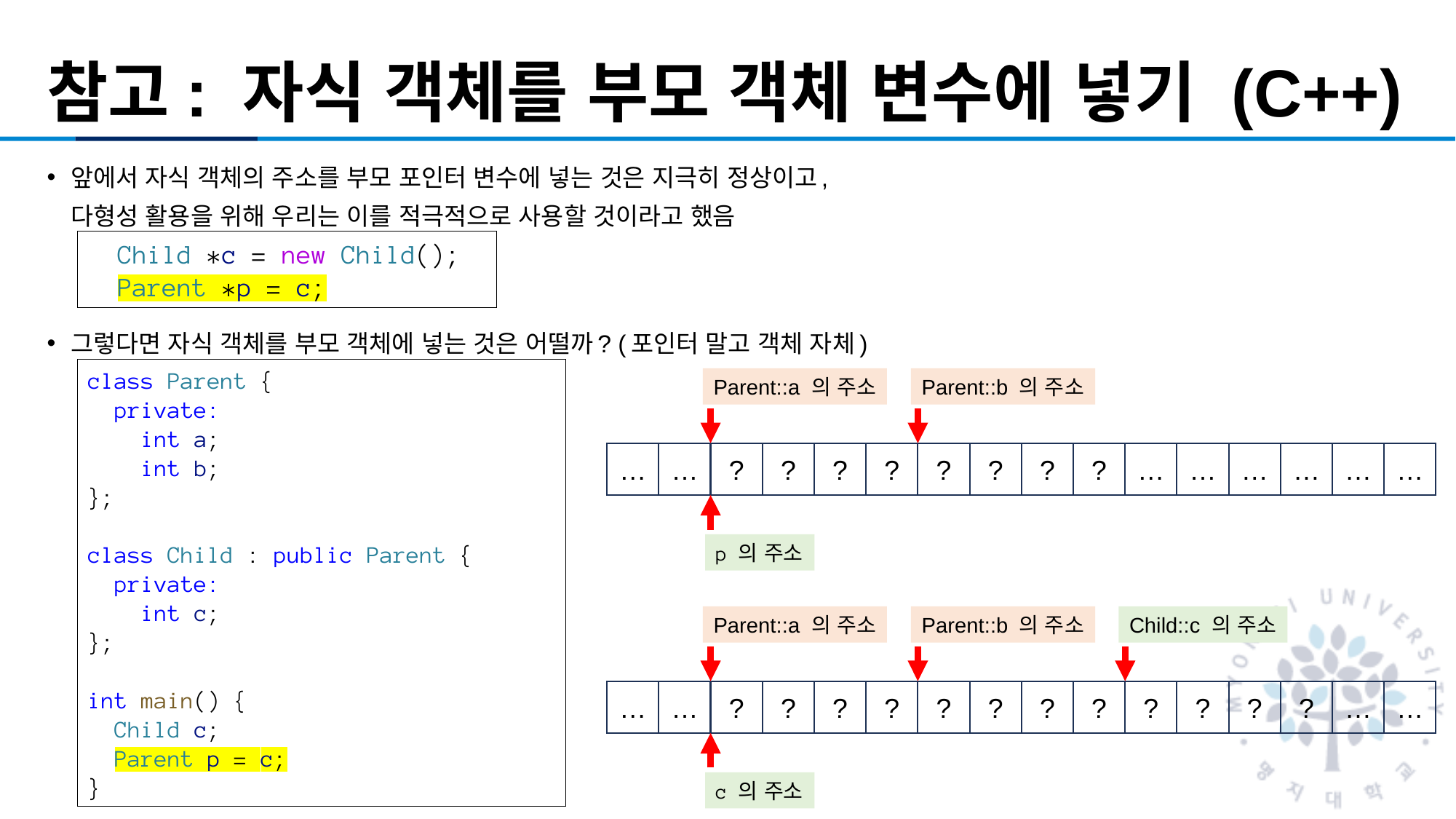

# 참고: 자식 객체를 부모 객체 변수에 넣기 (C++)
앞에서 자식 객체의 주소를 부모 포인터 변수에 넣는 것은 지극히 정상이고,
다형성 활용을 위해 우리는 이를 적극적으로 사용할 것이라고 했음

그렇다면 자식 객체를 부모 객체에 넣는 것은 어떨까? (포인터 말고 객체 자체)
  Child *c = new Child();
  Parent *p = c;
class Parent {
  private:
    int a;
    int b;
};
class Child : public Parent {
  private:
    int c;
};

int main() {
  Child c;
  Parent p = c;
}
Parent::a 의 주소
Parent::b 의 주소
…
…
?
?
?
?
?
?
?
?
…
…
…
…
…
…
p 의 주소
Parent::a 의 주소
Parent::b 의 주소
Child::c 의 주소
…
…
?
?
?
?
?
?
?
?
?
?
?
?
…
…
c 의 주소